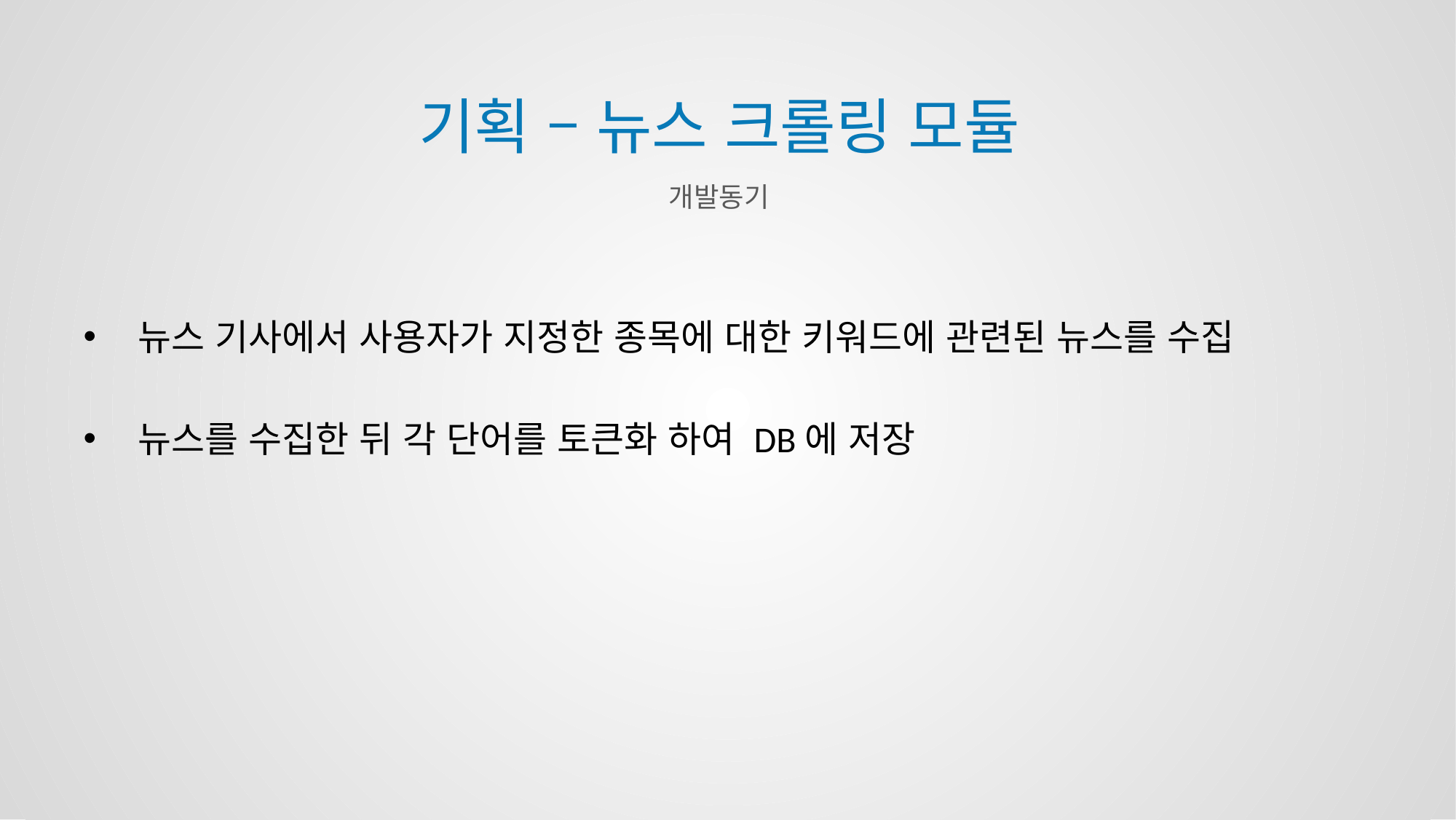

기획 – 뉴스 크롤링 모듈
개발동기

뉴스 기사에서 사용자가 지정한 종목에 대한 키워드에 관련된 뉴스를 수집

뉴스를 수집한 뒤 각 단어를 토큰화 하여 DB에 저장